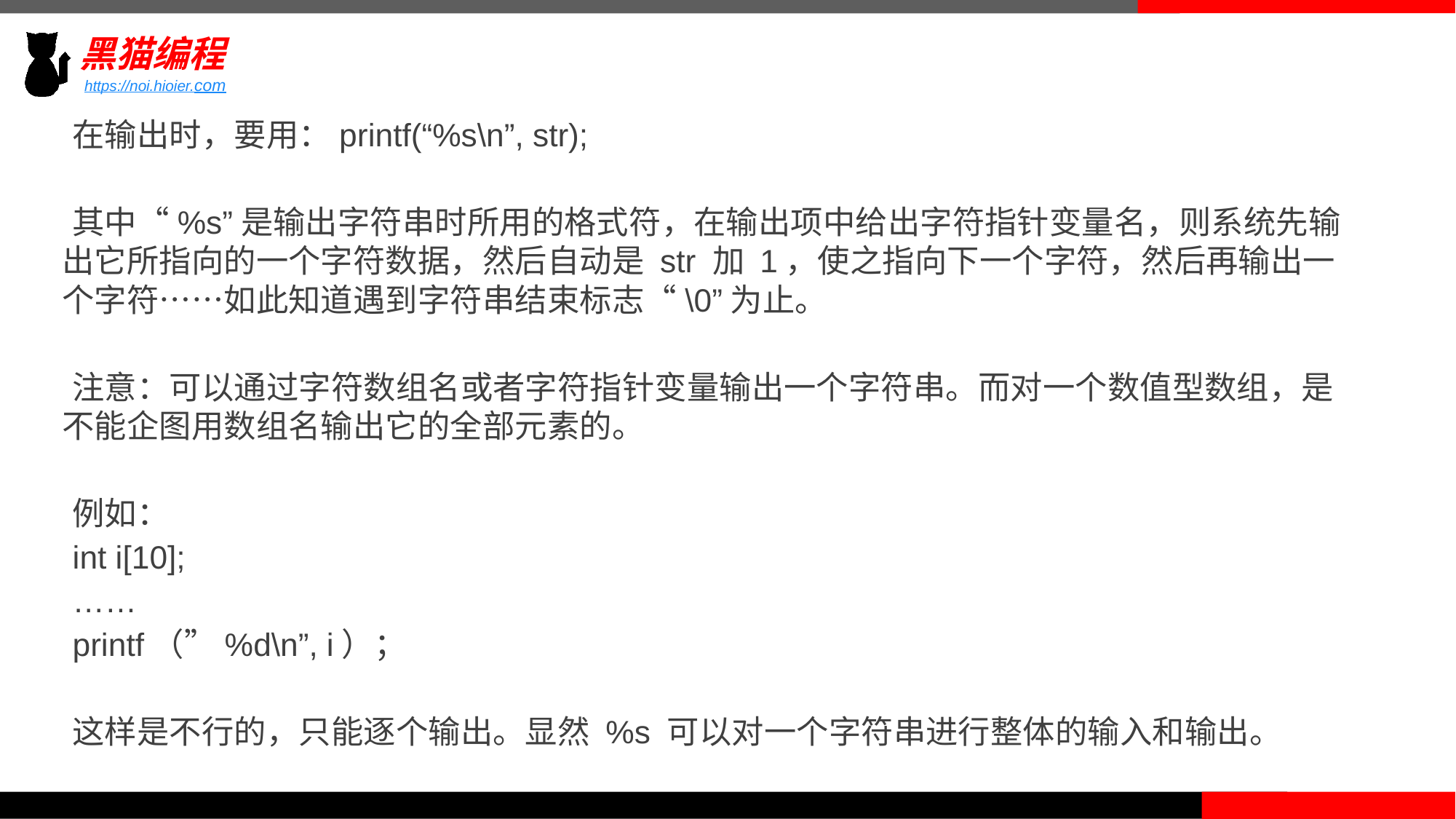

在输出时，要用：printf(“%s\n”, str);

其中“%s”是输出字符串时所用的格式符，在输出项中给出字符指针变量名，则系统先输出它所指向的一个字符数据，然后自动是 str 加 1，使之指向下一个字符，然后再输出一个字符……如此知道遇到字符串结束标志“\0”为止。

注意：可以通过字符数组名或者字符指针变量输出一个字符串。而对一个数值型数组，是不能企图用数组名输出它的全部元素的。

例如：
int i[10];
……
printf（”%d\n”, i）；

这样是不行的，只能逐个输出。显然 %s 可以对一个字符串进行整体的输入和输出。